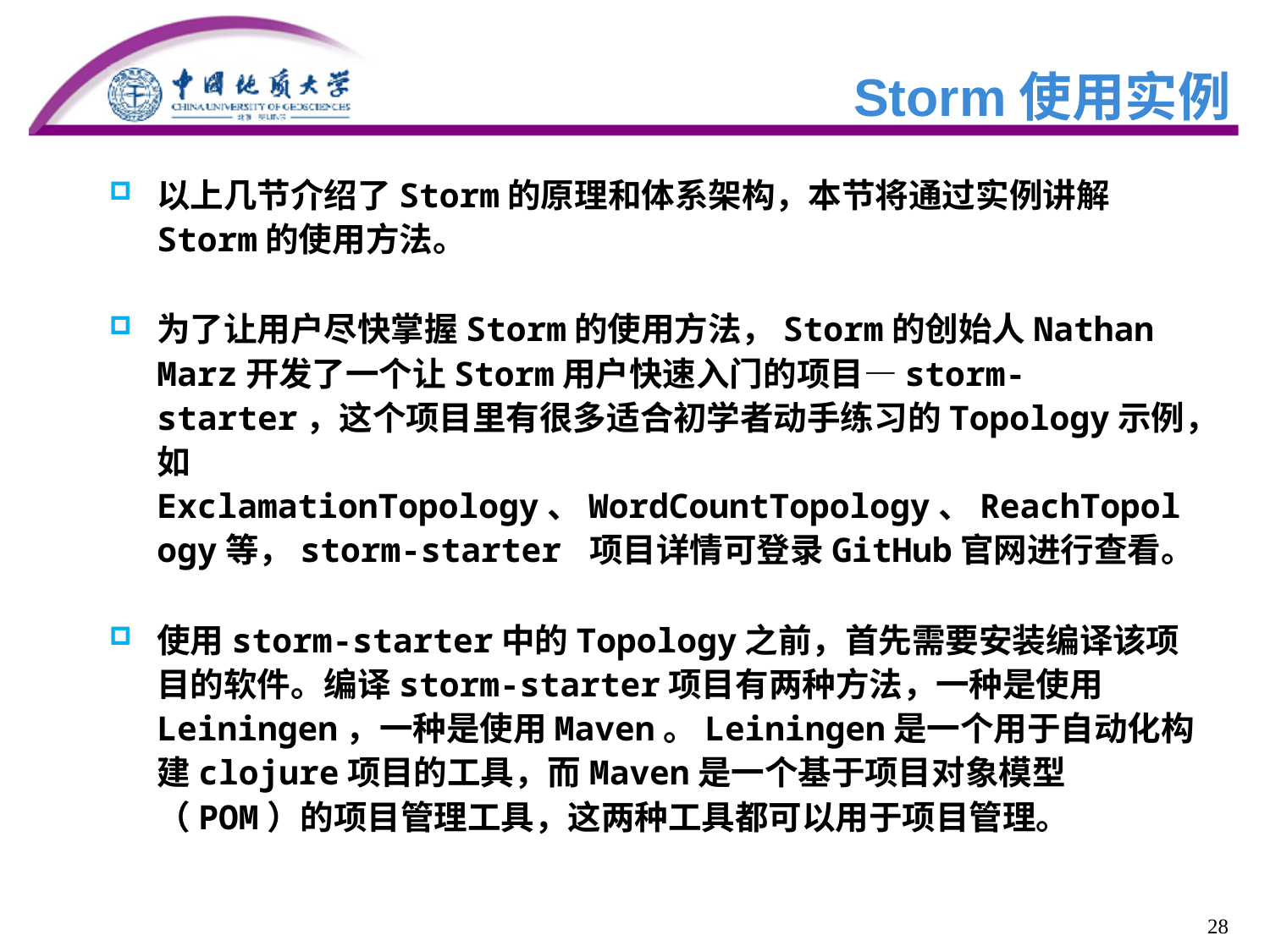

# Storm使用实例
以上几节介绍了Storm的原理和体系架构，本节将通过实例讲解Storm的使用方法。
为了让用户尽快掌握Storm的使用方法，Storm的创始人Nathan Marz开发了一个让Storm用户快速入门的项目—storm-starter，这个项目里有很多适合初学者动手练习的Topology示例，如ExclamationTopology、WordCountTopology、ReachTopology等，storm-starter 项目详情可登录GitHub官网进行查看。
使用storm-starter中的Topology之前，首先需要安装编译该项目的软件。编译storm-starter项目有两种方法，一种是使用Leiningen，一种是使用Maven。Leiningen是一个用于自动化构建clojure项目的工具，而Maven是一个基于项目对象模型（POM）的项目管理工具，这两种工具都可以用于项目管理。